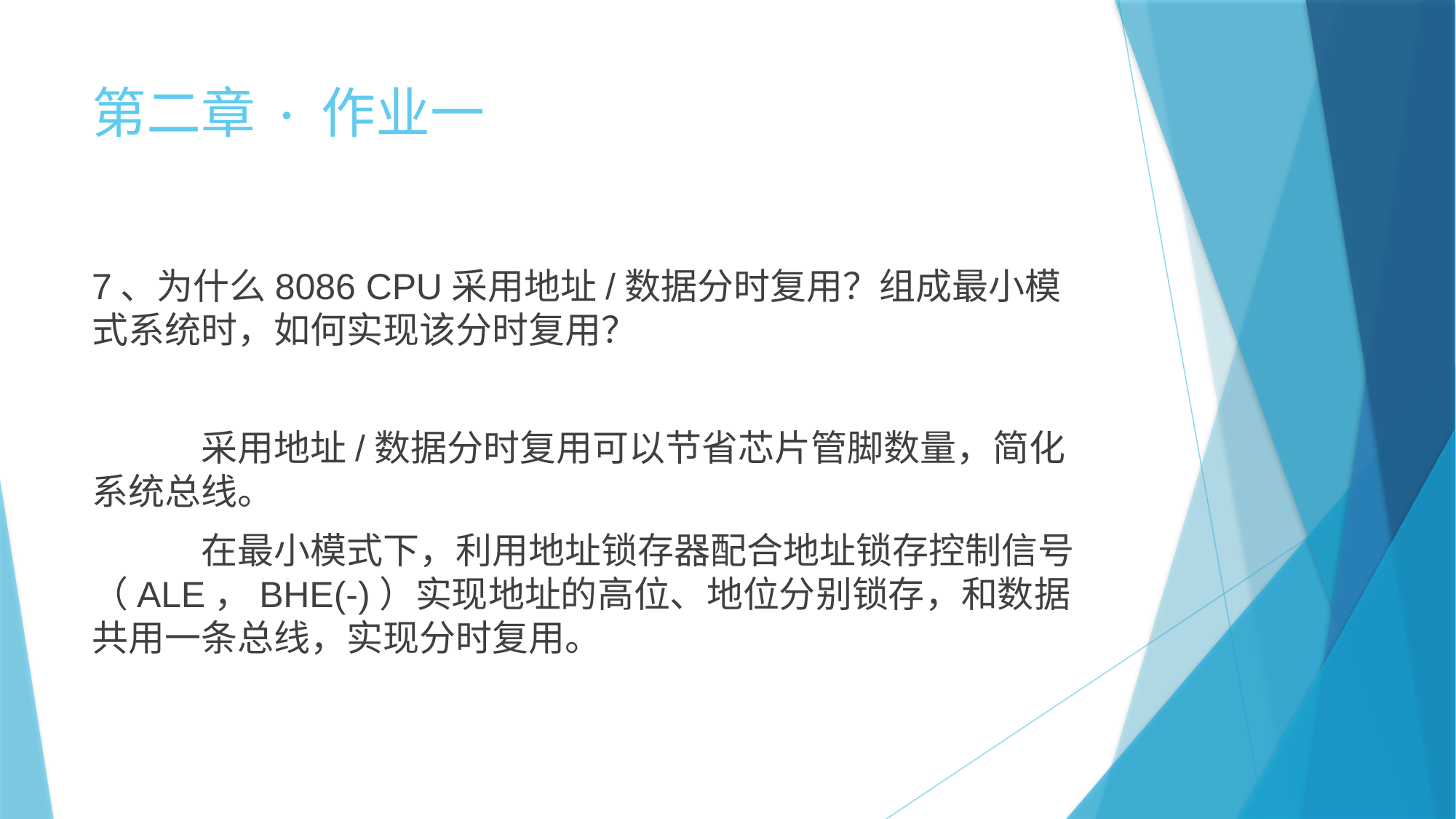

# 第二章 · 作业一
7、为什么8086 CPU采用地址/数据分时复用？组成最小模式系统时，如何实现该分时复用？

	采用地址/数据分时复用可以节省芯片管脚数量，简化系统总线。
	在最小模式下，利用地址锁存器配合地址锁存控制信号（ALE，BHE(-)）实现地址的高位、地位分别锁存，和数据共用一条总线，实现分时复用。